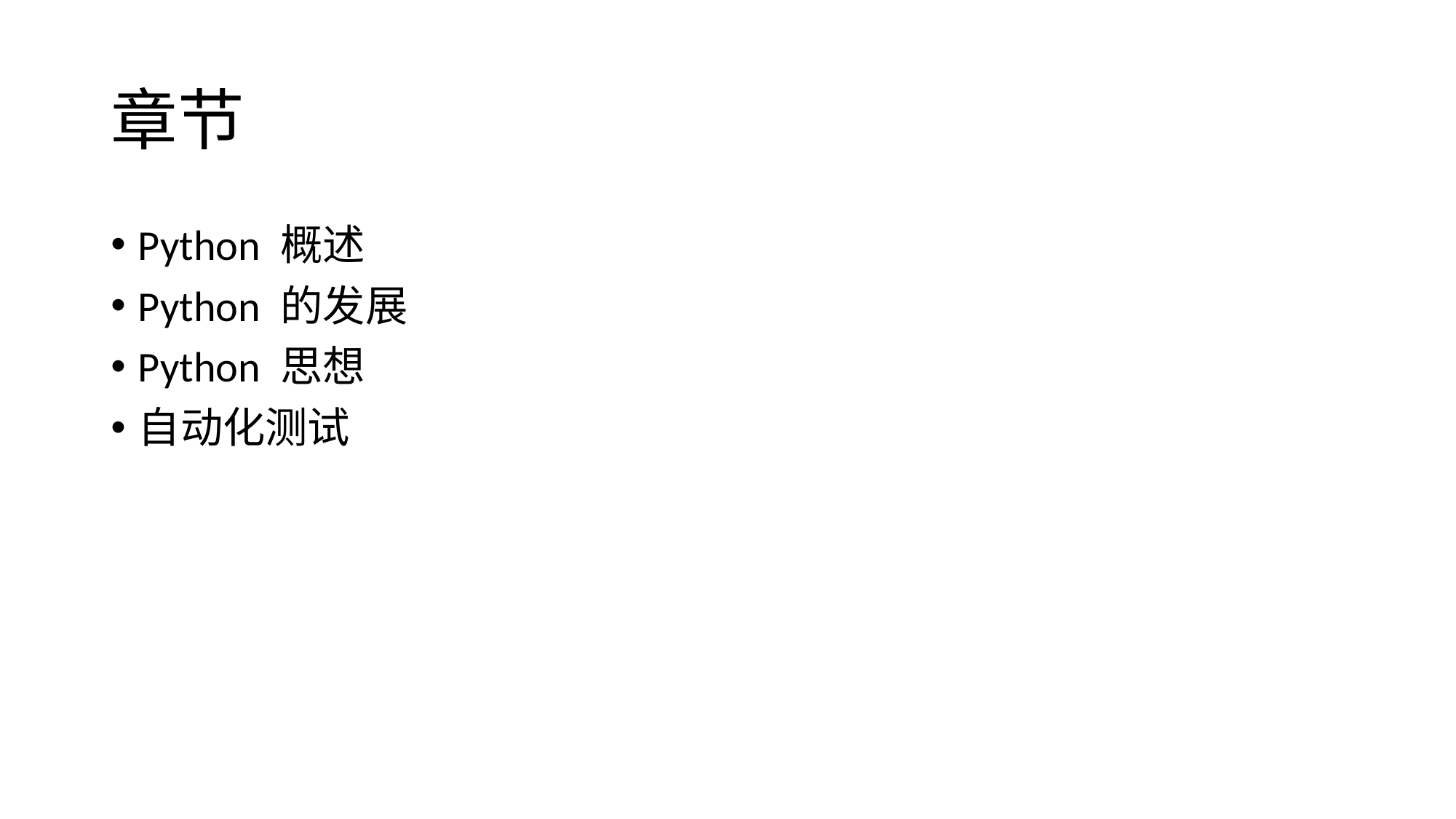

# 章节
Python 概述
Python 的发展
Python 思想
自动化测试